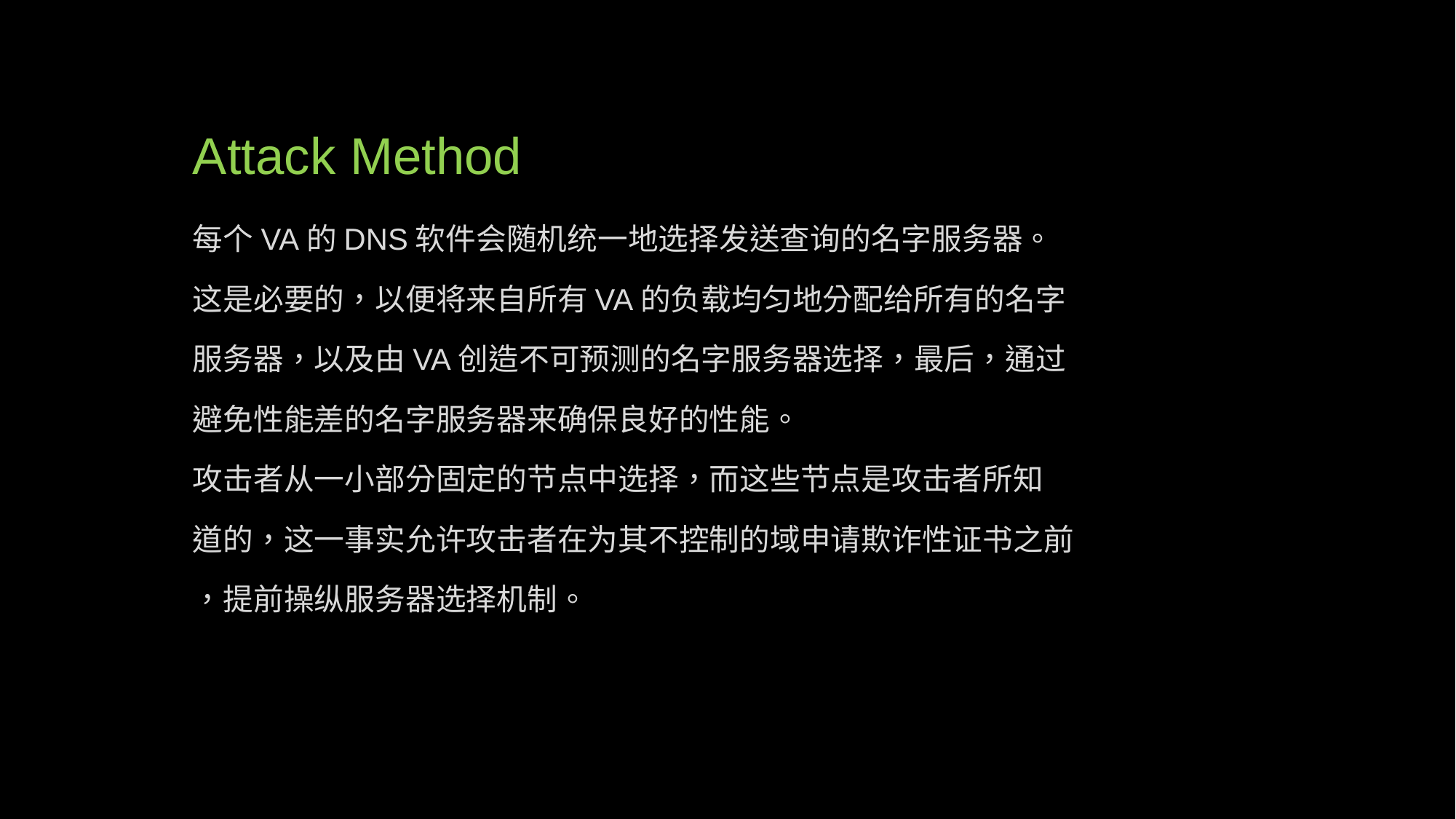

# Attack Method
每个VA的DNS软件会随机统一地选择发送查询的名字服务器。
这是必要的，以便将来自所有VA的负载均匀地分配给所有的名字
服务器，以及由VA创造不可预测的名字服务器选择，最后，通过
避免性能差的名字服务器来确保良好的性能。
攻击者从一小部分固定的节点中选择，而这些节点是攻击者所知
道的，这一事实允许攻击者在为其不控制的域申请欺诈性证书之前
，提前操纵服务器选择机制。